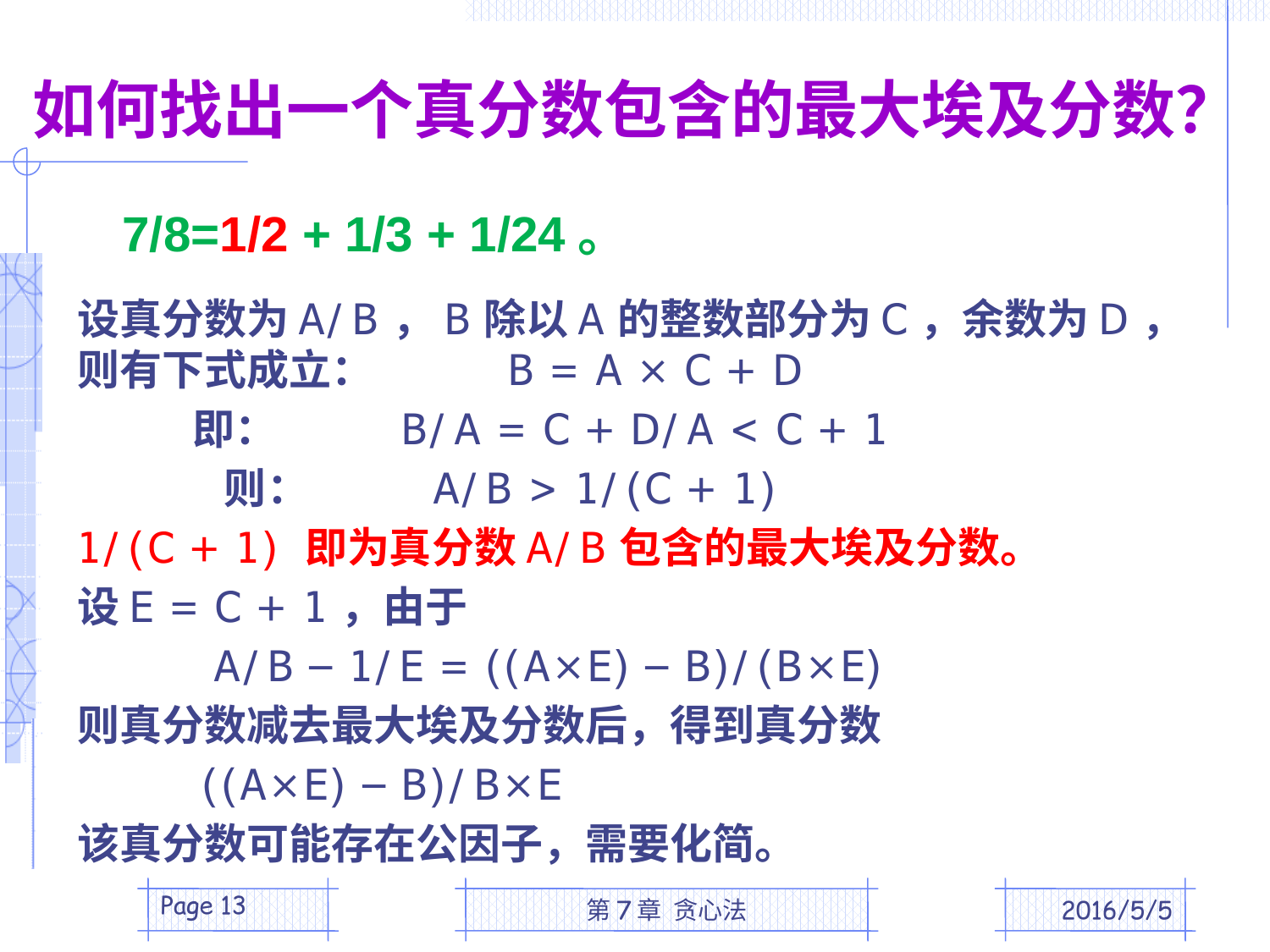

# 如何找出一个真分数包含的最大埃及分数？
7/8=1/2 + 1/3 + 1/24。
设真分数为A/B，B除以A的整数部分为C，余数为D，则有下式成立：             B = A × C + D
           即：            B/A = C + D/A < C + 1
	 则：            A/B > 1/(C + 1)
1/(C + 1) 即为真分数A/B包含的最大埃及分数。
设E = C + 1，由于
           A/B – 1/E = ((A×E) – B)/(B×E)
则真分数减去最大埃及分数后，得到真分数
          ((A×E) – B)/B×E
该真分数可能存在公因子，需要化简。

Page 13
第7章  贪心法
2016/5/5